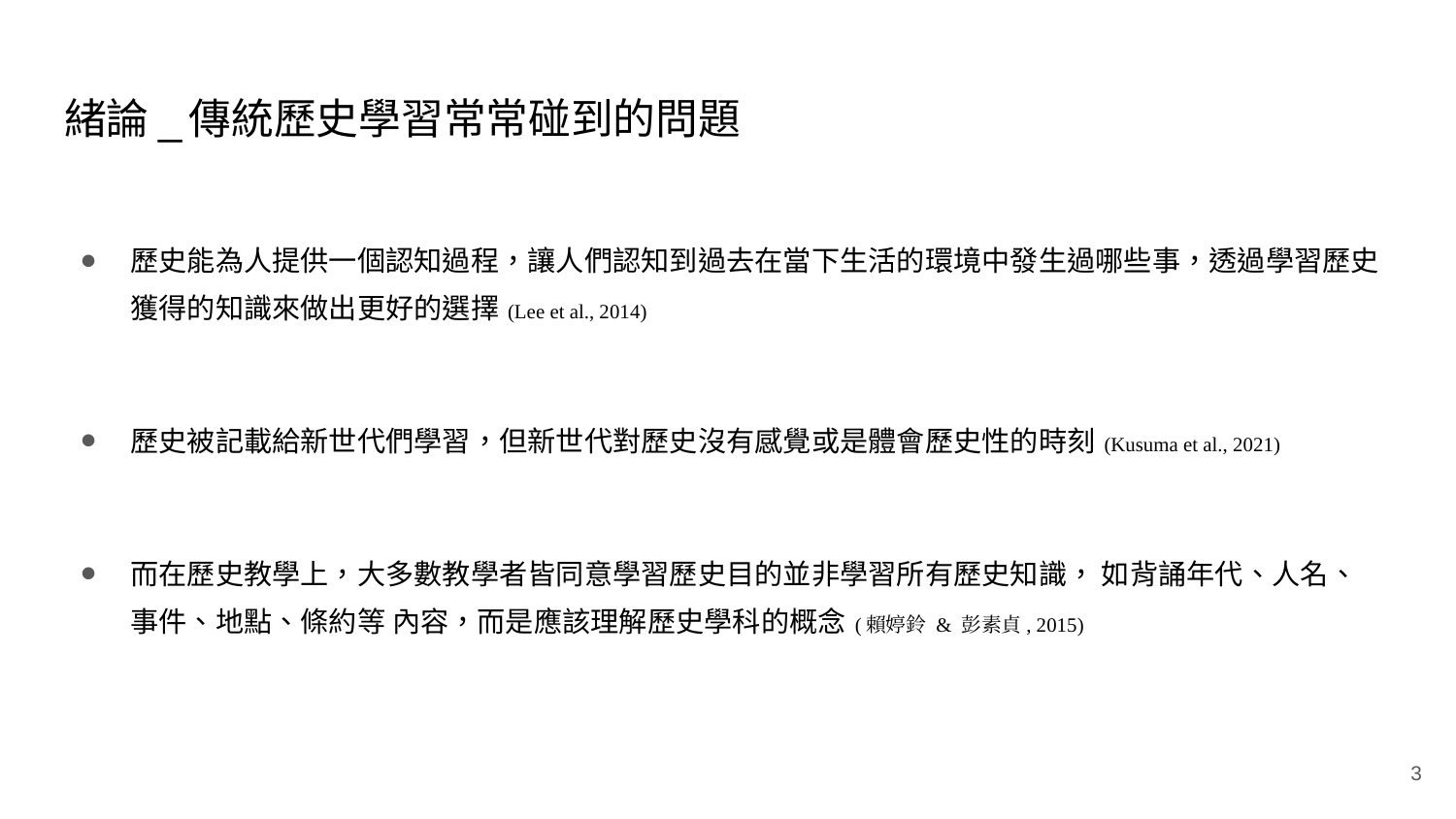

# 緒論_傳統歷史學習常常碰到的問題

歷史能為人提供一個認知過程，讓人們認知到過去在當下生活的環境中發生過哪些事，透過學習歷史獲得的知識來做出更好的選擇(Lee et al., 2014)

歷史被記載給新世代們學習，但新世代對歷史沒有感覺或是體會歷史性的時刻(Kusuma et al., 2021)

而在歷史教學上，大多數教學者皆同意學習歷史目的並非學習所有歷史知識， 如背誦年代、人名、事件、地點、條約等 內容，而是應該理解歷史學科的概念(賴婷鈴 & 彭素貞, 2015)
3